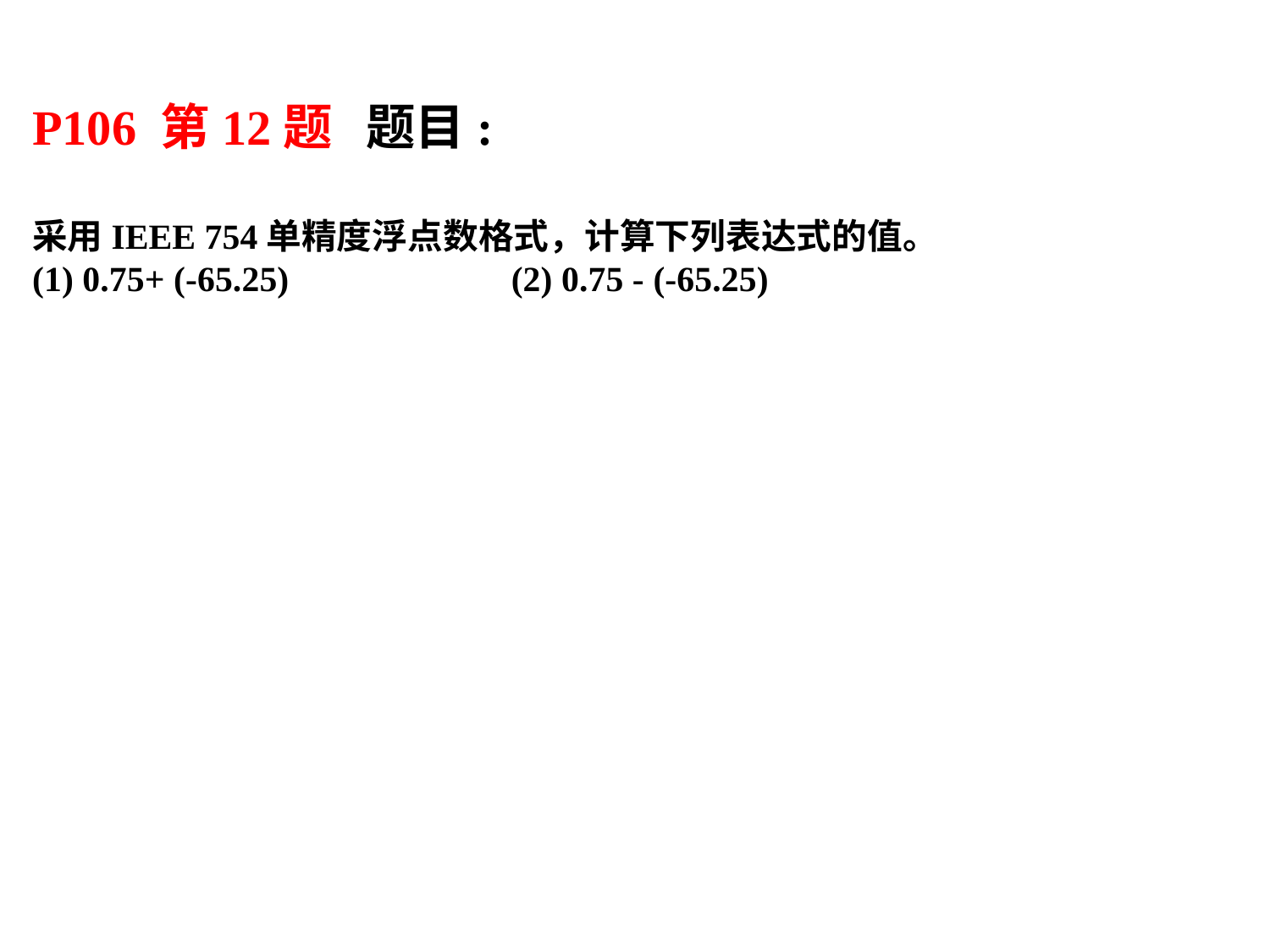

P106 第12题   题目:

采用IEEE 754单精度浮点数格式，计算下列表达式的值。
(1) 0.75+ (-65.25)                         (2) 0.75 - (-65.25)